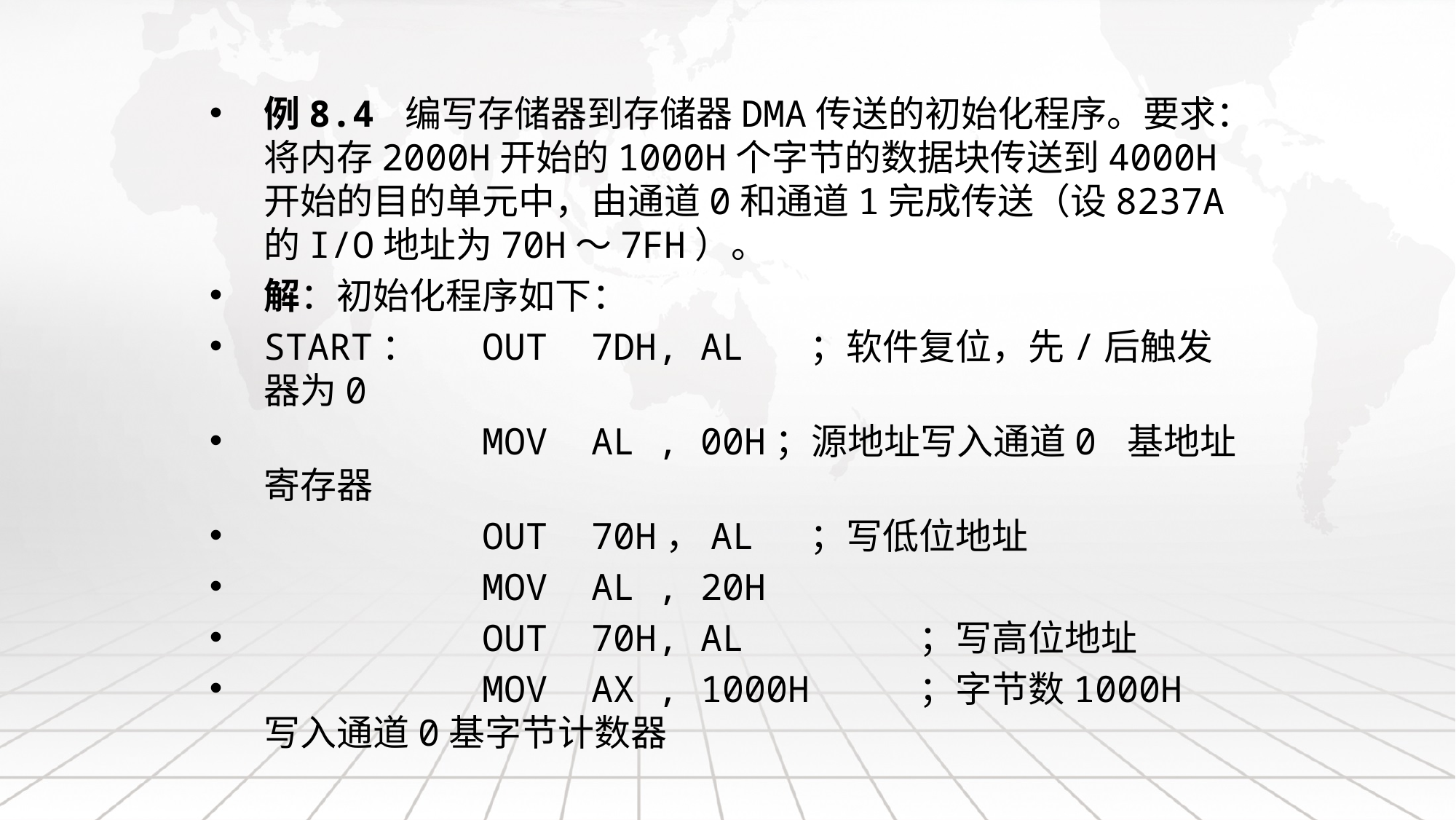

例8.4 编写存储器到存储器DMA传送的初始化程序。要求：将内存2000H开始的1000H个字节的数据块传送到4000H开始的目的单元中，由通道0和通道1完成传送（设8237A的I/O地址为70H～7FH）。
解：初始化程序如下：
START：	OUT	7DH, AL	；软件复位，先/后触发器为0
		MOV 	AL , 00H；源地址写入通道0 基地址寄存器
		OUT	70H，AL	；写低位地址
		MOV	AL , 20H
		OUT	70H, AL 		；写高位地址
		MOV	AX , 1000H	；字节数1000H 写入通道0基字节计数器